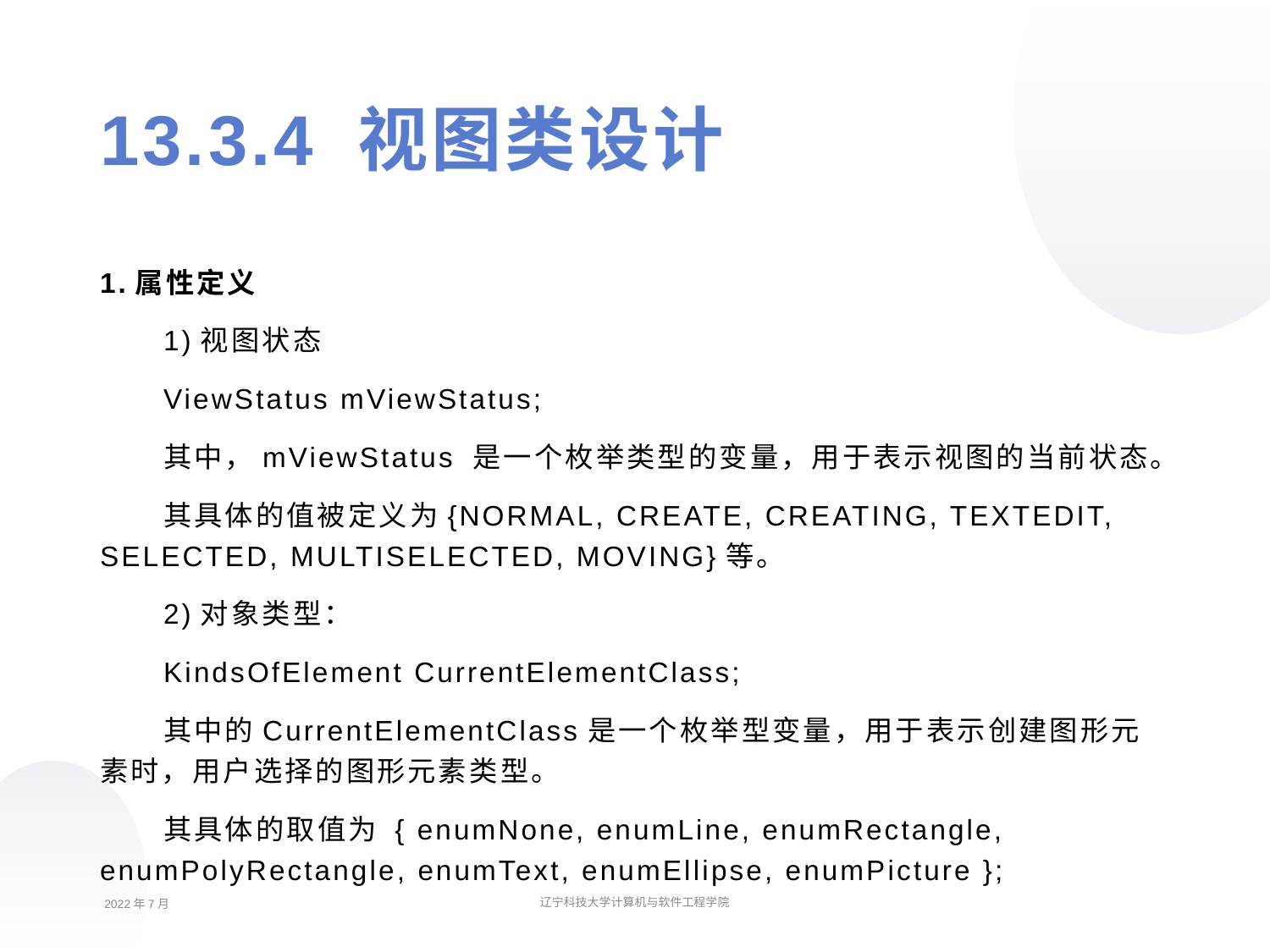

13.3.4 视图类设计
1.属性定义
1)视图状态
ViewStatus mViewStatus;
其中，mViewStatus 是一个枚举类型的变量，用于表示视图的当前状态。
其具体的值被定义为{NORMAL, CREATE, CREATING, TEXTEDIT, SELECTED, MULTISELECTED, MOVING}等。
2)对象类型：
KindsOfElement CurrentElementClass;
其中的CurrentElementClass是一个枚举型变量，用于表示创建图形元素时，用户选择的图形元素类型。
其具体的取值为 { enumNone, enumLine, enumRectangle, enumPolyRectangle, enumText, enumEllipse, enumPicture };

2022年7月
辽宁科技大学计算机与软件工程学院
52